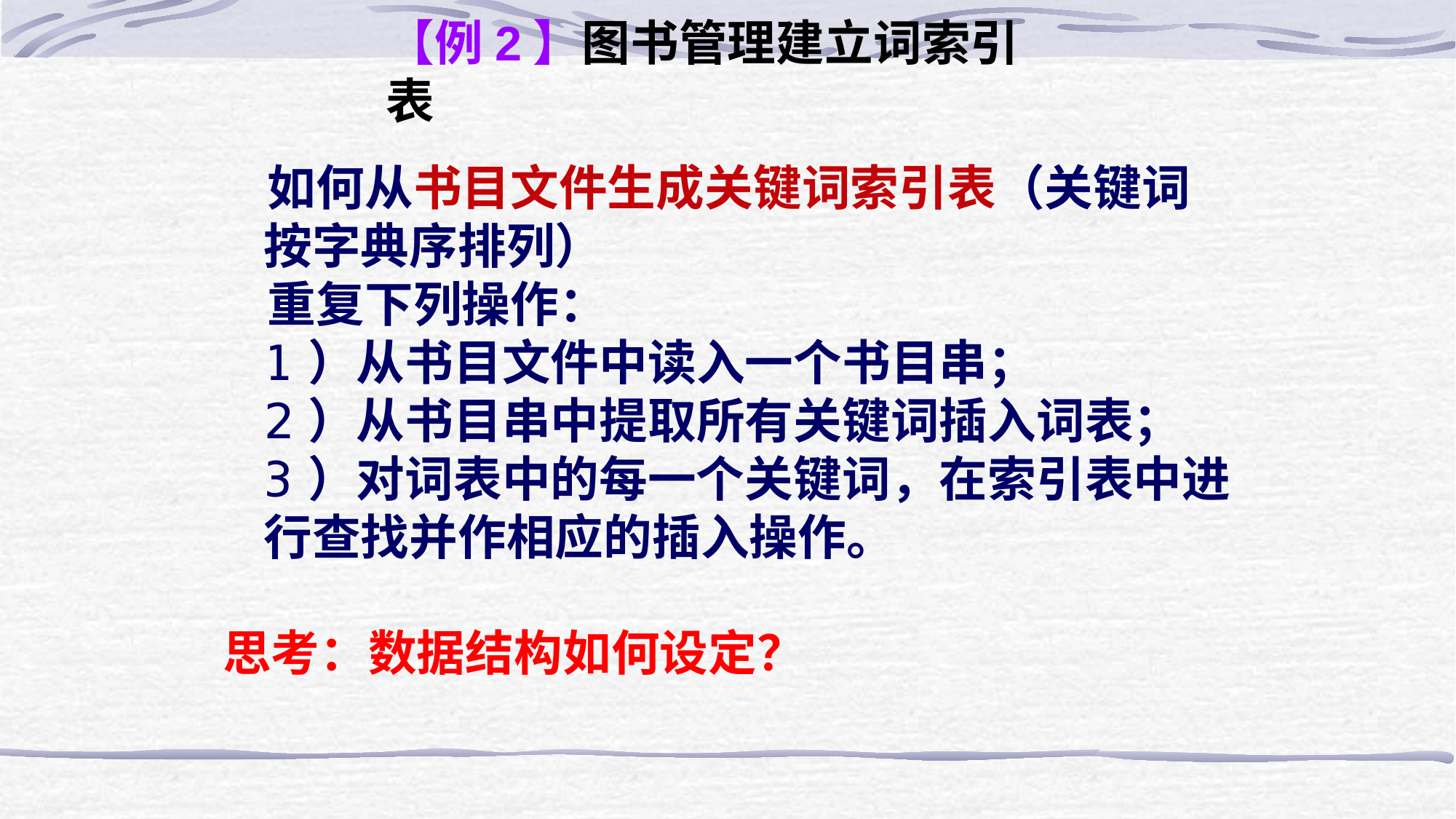

# 【例2】图书管理建立词索引表
   如何从书目文件生成关键词索引表（关键词按字典序排列）
   重复下列操作：
   1）从书目文件中读入一个书目串；
   2）从书目串中提取所有关键词插入词表；
   3）对词表中的每一个关键词，在索引表中进行查找并作相应的插入操作。

思考：数据结构如何设定？
35